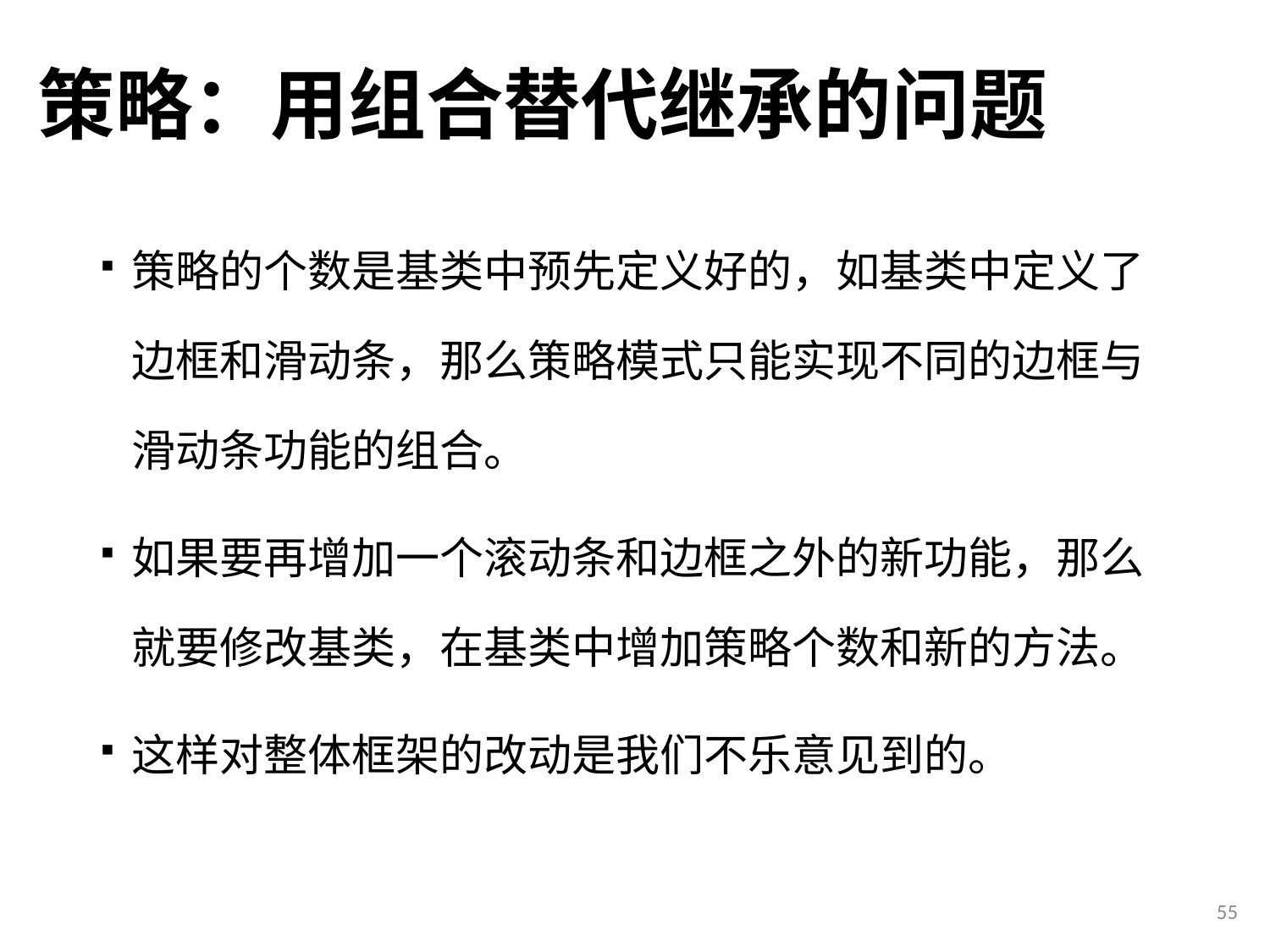

# 策略：用组合替代继承的问题
策略的个数是基类中预先定义好的，如基类中定义了边框和滑动条，那么策略模式只能实现不同的边框与滑动条功能的组合。
如果要再增加一个滚动条和边框之外的新功能，那么就要修改基类，在基类中增加策略个数和新的方法。
这样对整体框架的改动是我们不乐意见到的。
55